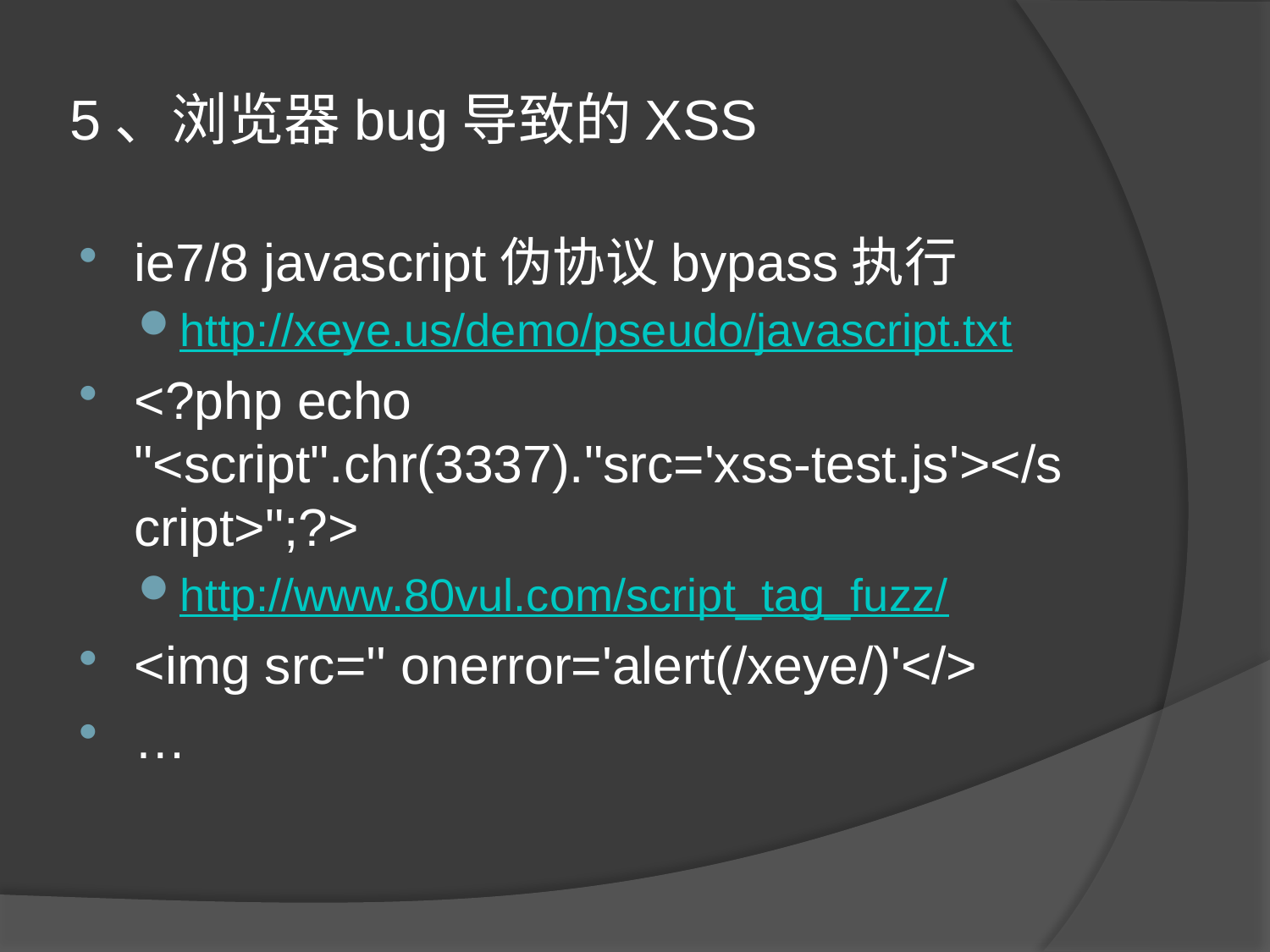

# 5、浏览器bug导致的XSS
ie7/8 javascript伪协议bypass执行
http://xeye.us/demo/pseudo/javascript.txt
<?php echo "<script".chr(3337)."src='xss-test.js'></script>";?>
http://www.80vul.com/script_tag_fuzz/
<img src='' onerror='alert(/xeye/)'</>
…